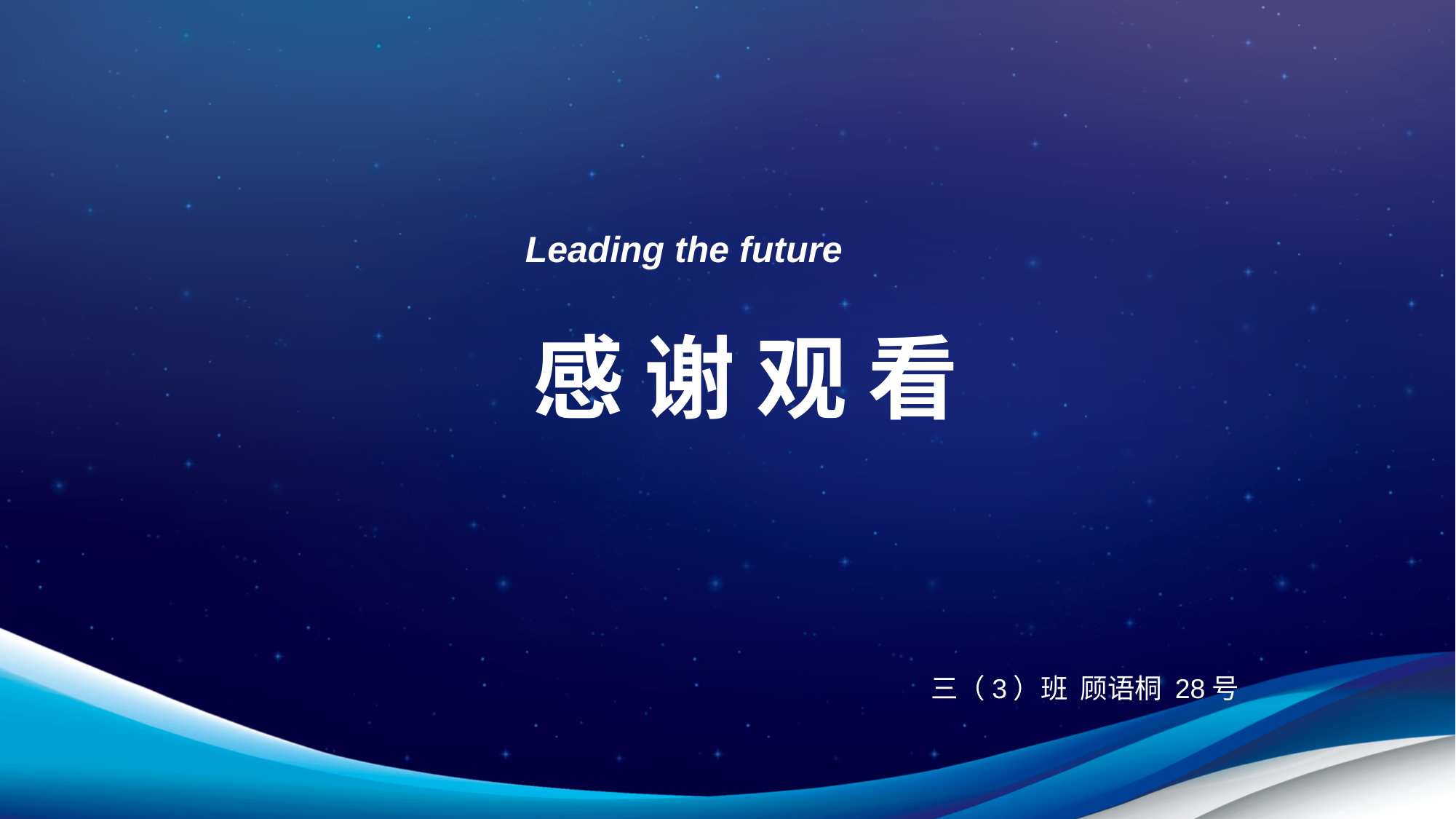

Leading the future
感 谢 观 看
三（3）班  顾语桐 28号